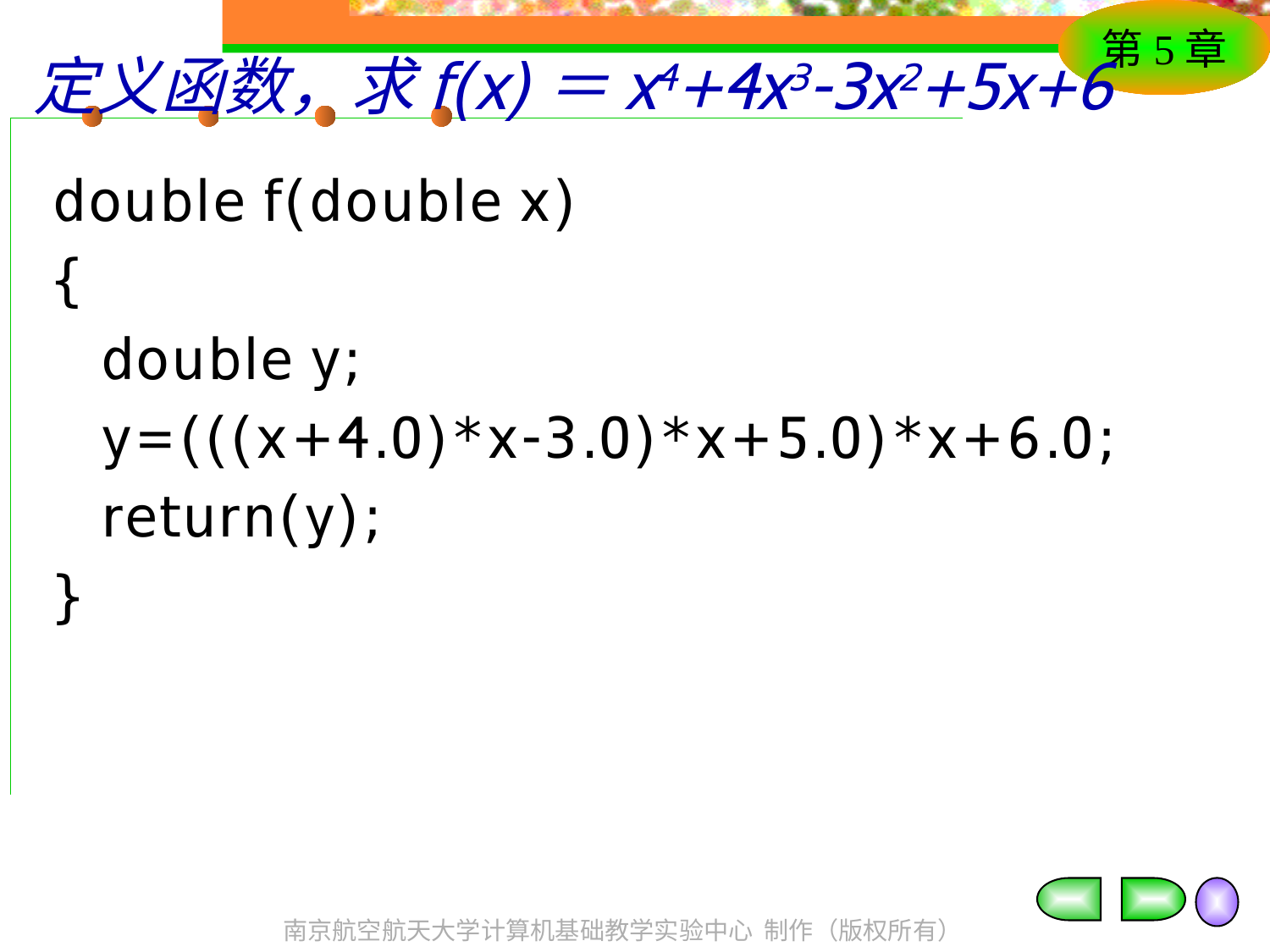

# 定义函数，求f(x)＝x4+4x3-3x2+5x+6
double f(double x)
{
	double y;
	y=(((x+4.0)*x-3.0)*x+5.0)*x+6.0;
	return(y);
}